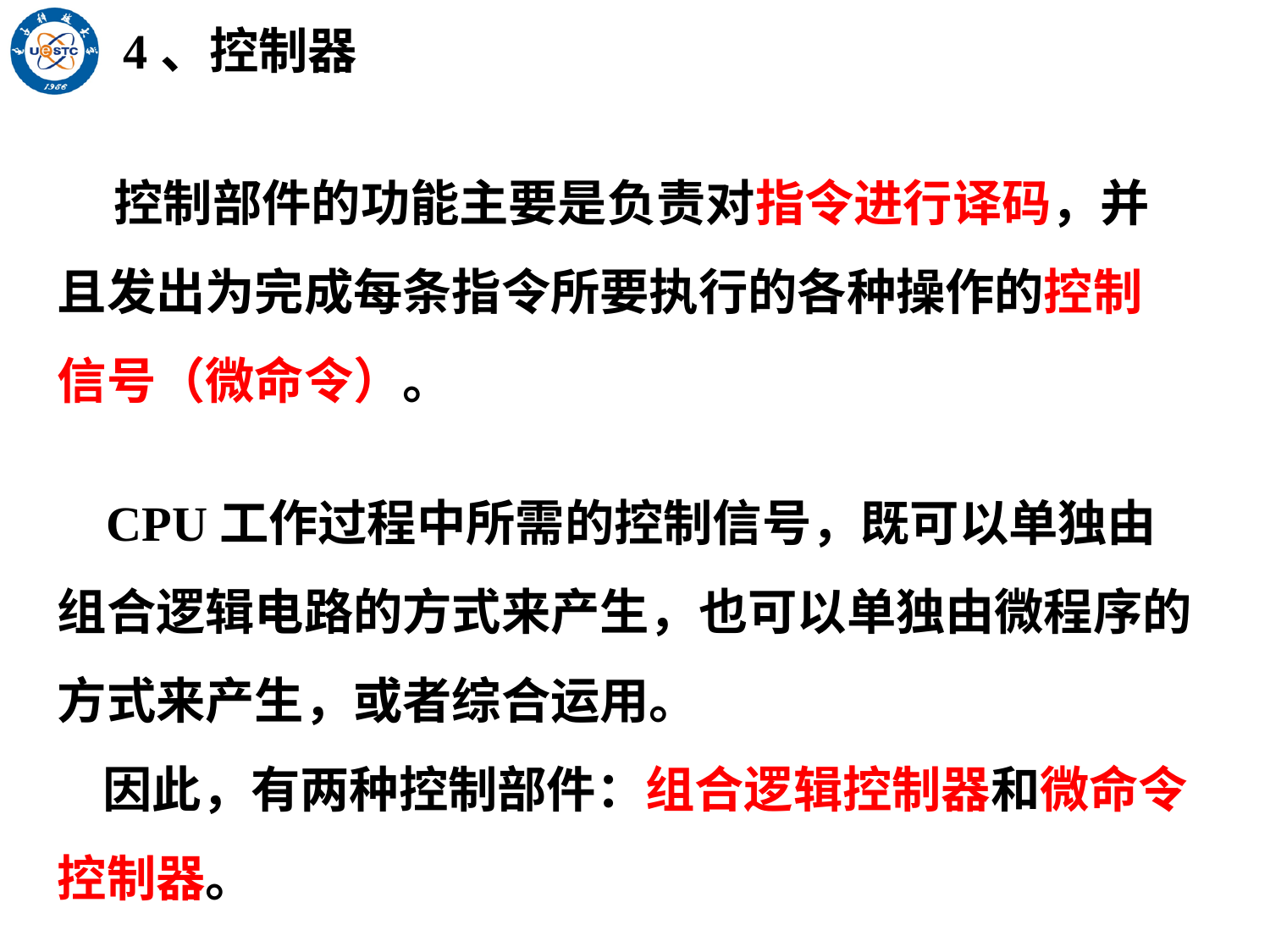

4、控制器
    控制部件的功能主要是负责对指令进行译码，并且发出为完成每条指令所要执行的各种操作的控制信号（微命令）。
    CPU工作过程中所需的控制信号，既可以单独由组合逻辑电路的方式来产生，也可以单独由微程序的方式来产生，或者综合运用。
   因此，有两种控制部件：组合逻辑控制器和微命令控制器。